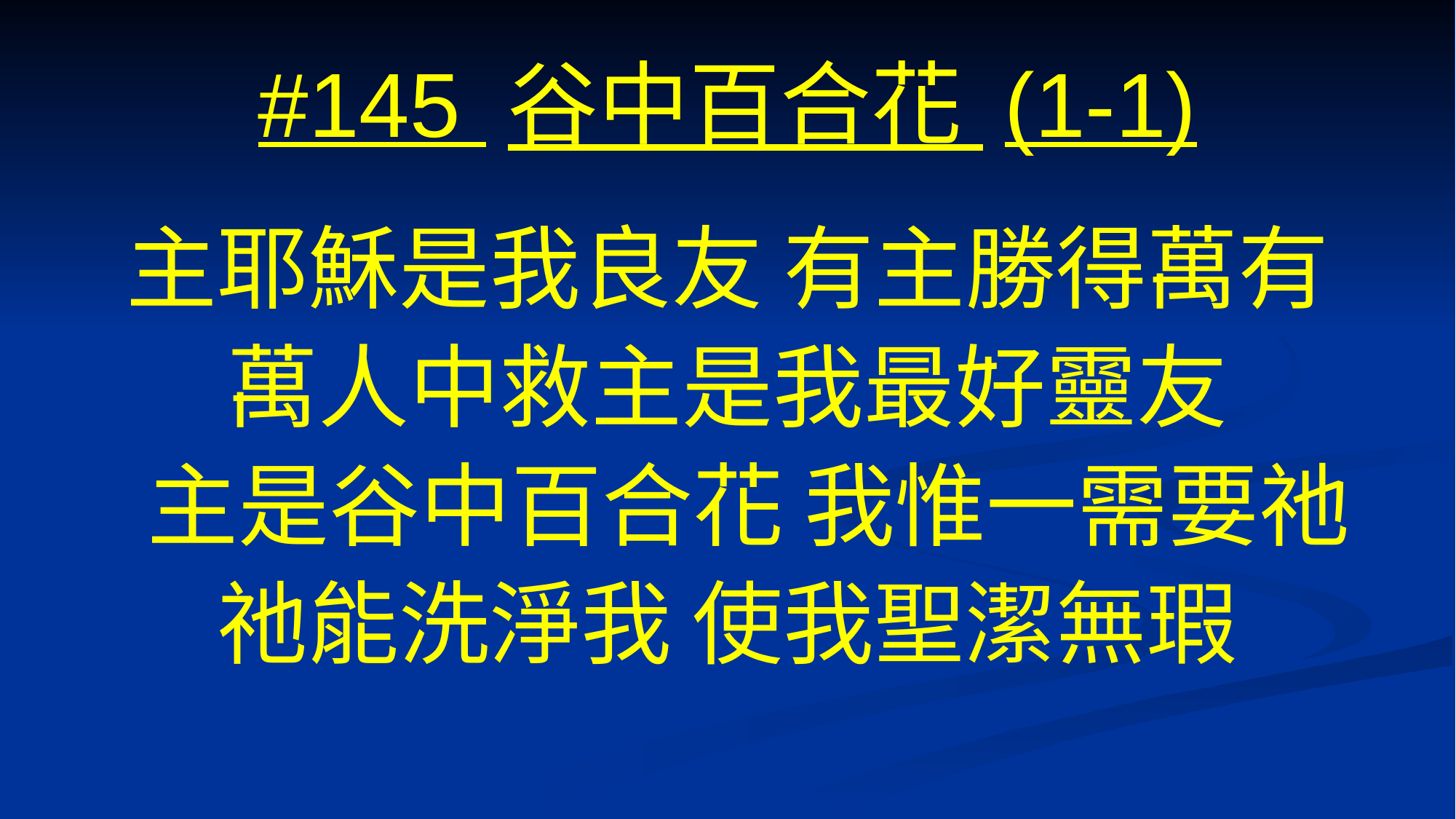

# #145 谷中百合花 (1-1)
主耶穌是我良友 有主勝得萬有
萬人中救主是我最好靈友
 主是谷中百合花 我惟一需要祂
祂能洗淨我 使我聖潔無瑕